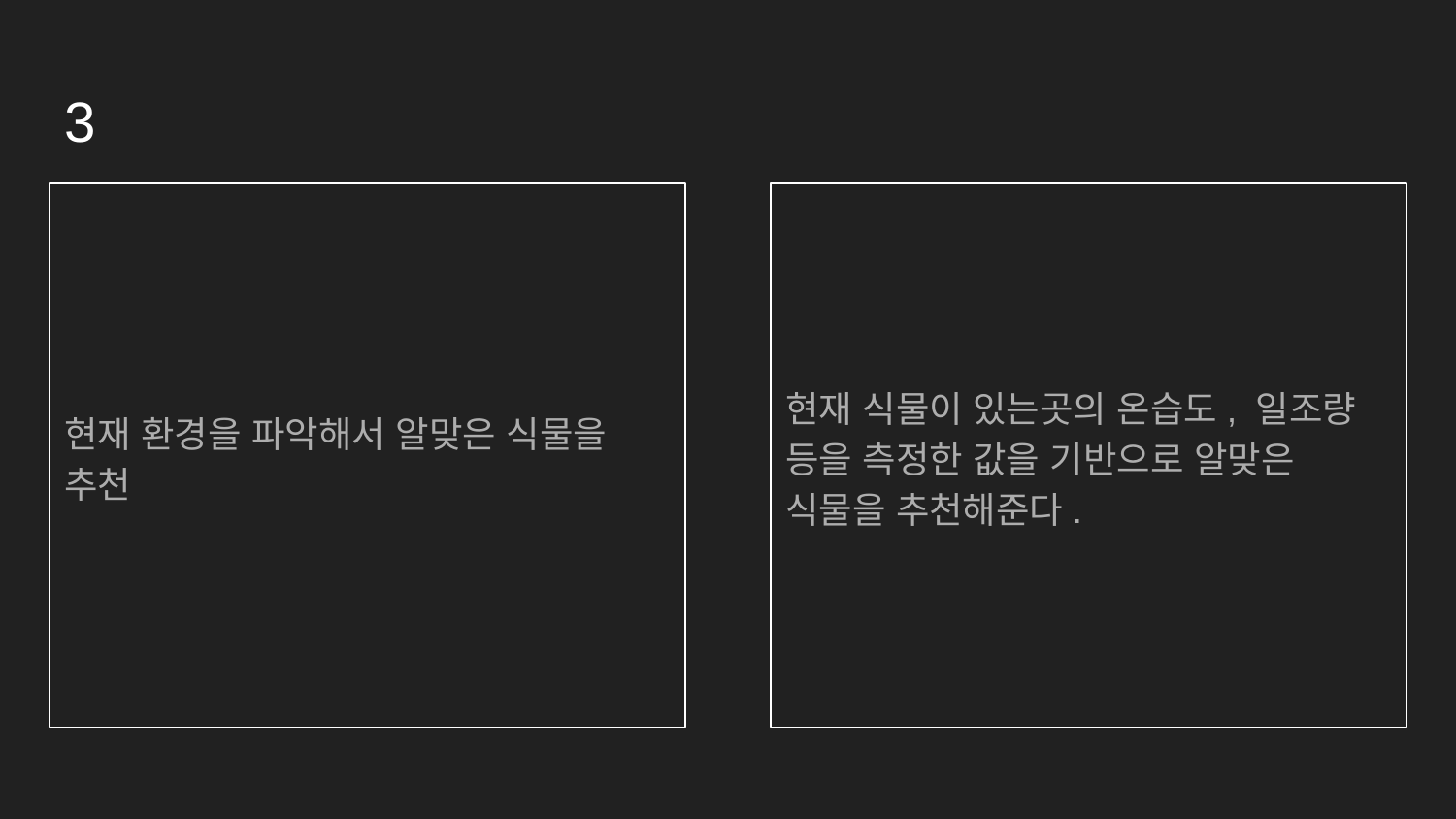

# 3
현재 환경을 파악해서 알맞은 식물을 추천
현재 식물이 있는곳의 온습도, 일조량 등을 측정한 값을 기반으로 알맞은 식물을 추천해준다.